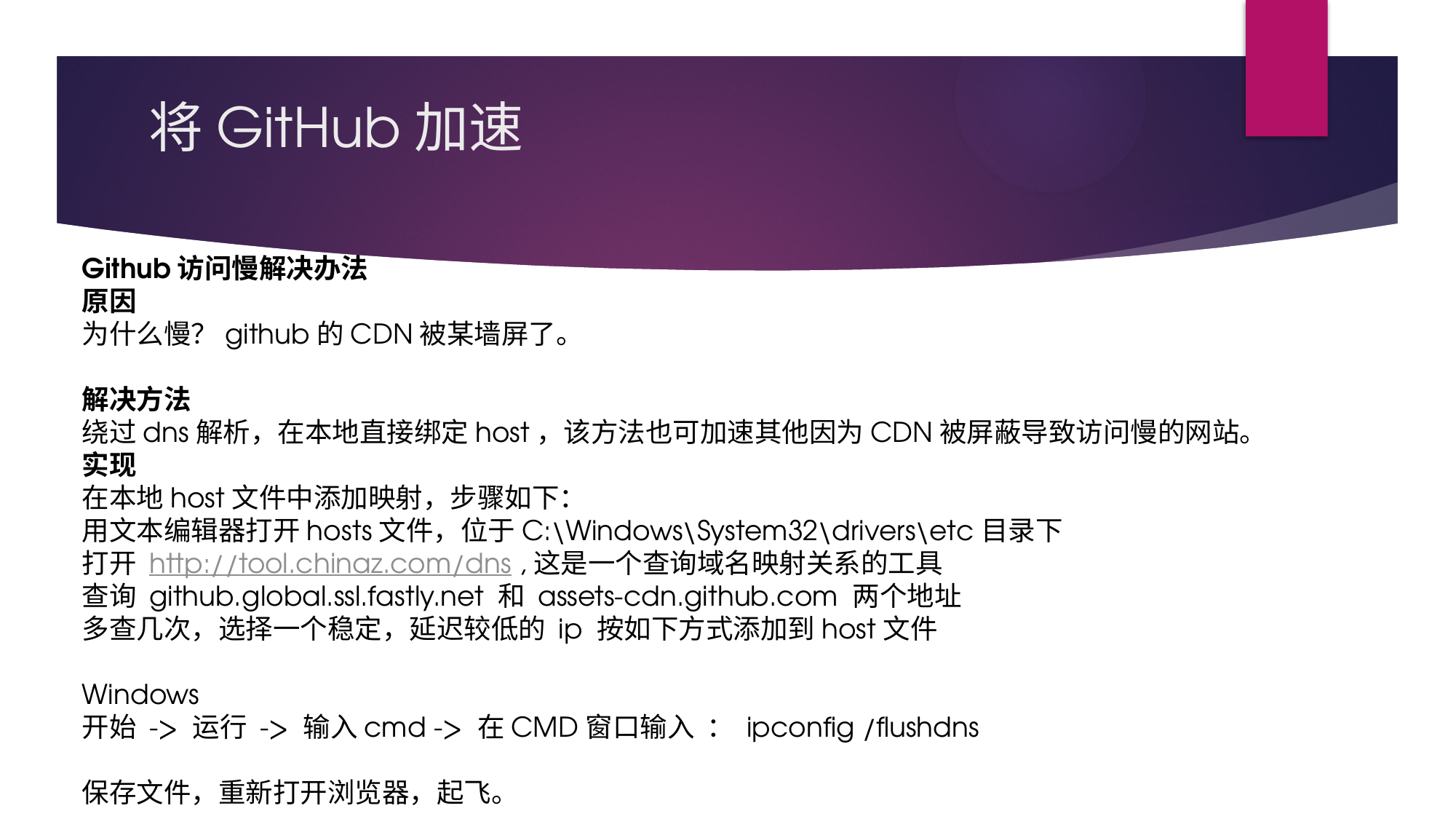

# 将GitHub加速
Github访问慢解决办法
原因
为什么慢？github的CDN被某墙屏了。

解决方法
绕过dns解析，在本地直接绑定host，该方法也可加速其他因为CDN被屏蔽导致访问慢的网站。
实现
在本地host文件中添加映射，步骤如下：
用文本编辑器打开hosts文件，位于C:\Windows\System32\drivers\etc目录下
打开 http://tool.chinaz.com/dns ,这是一个查询域名映射关系的工具
查询 github.global.ssl.fastly.net 和 assets-cdn.github.com 两个地址
多查几次，选择一个稳定，延迟较低的 ip 按如下方式添加到host文件

Windows
开始 -> 运行 -> 输入cmd -> 在CMD窗口输入  ： ipconfig /flushdns

保存文件，重新打开浏览器，起飞。